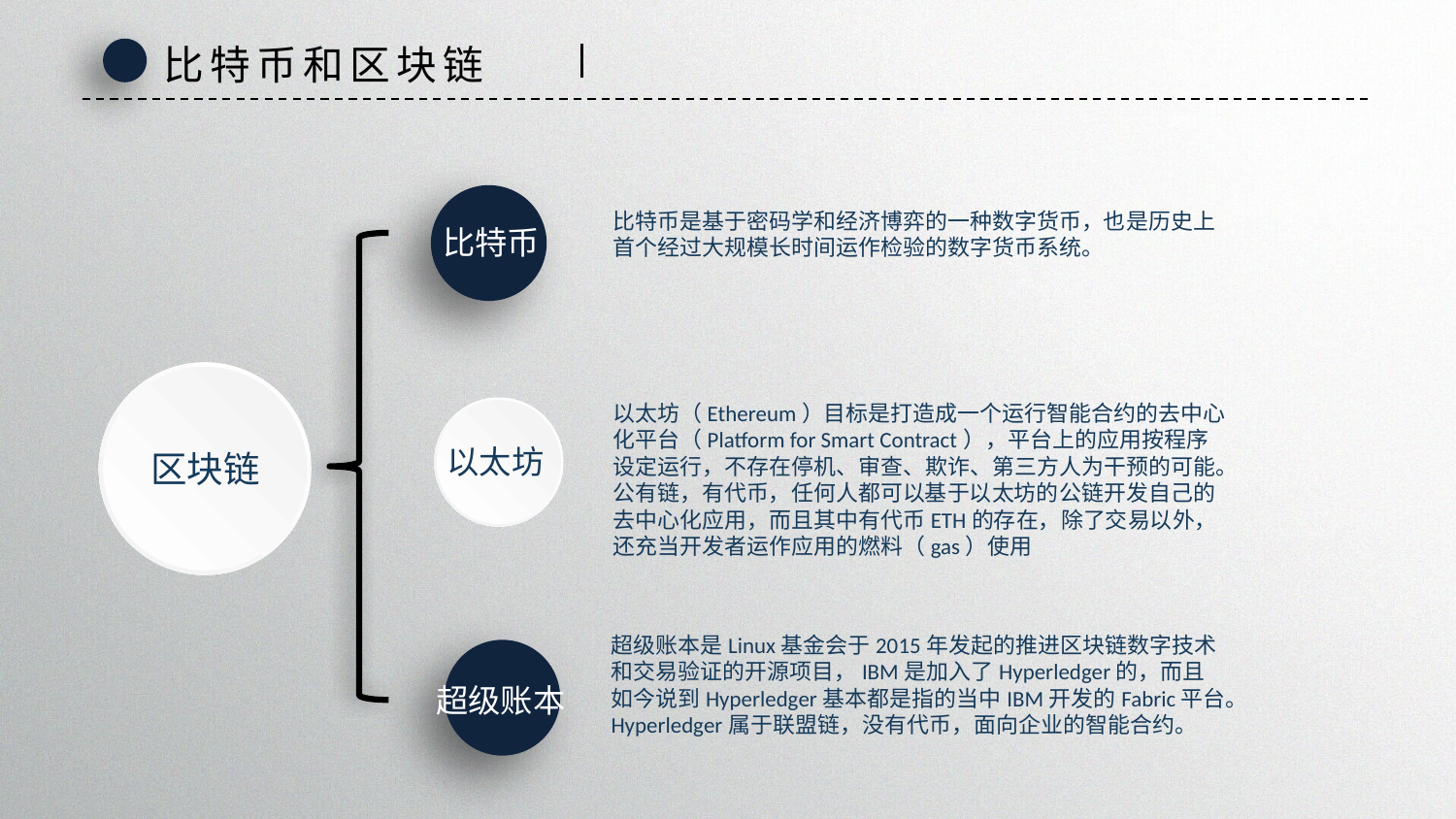

比特币和区块链

比特币是基于密码学和经济博弈的一种数字货币，也是历史上首个经过大规模长时间运作检验的数字货币系统。
比特币

区块链
以太坊（Ethereum）目标是打造成一个运行智能合约的去中心化平台（Platform for Smart Contract），平台上的应用按程序设定运行，不存在停机、审查、欺诈、第三方人为干预的可能。
公有链，有代币，任何人都可以基于以太坊的公链开发自己的去中心化应用，而且其中有代币ETH的存在，除了交易以外，还充当开发者运作应用的燃料（gas）使用

以太坊
超级账本是Linux基金会于2015年发起的推进区块链数字技术和交易验证的开源项目，IBM是加入了Hyperledger的，而且如今说到Hyperledger基本都是指的当中IBM开发的Fabric平台。Hyperledger属于联盟链，没有代币，面向企业的智能合约。

超级账本